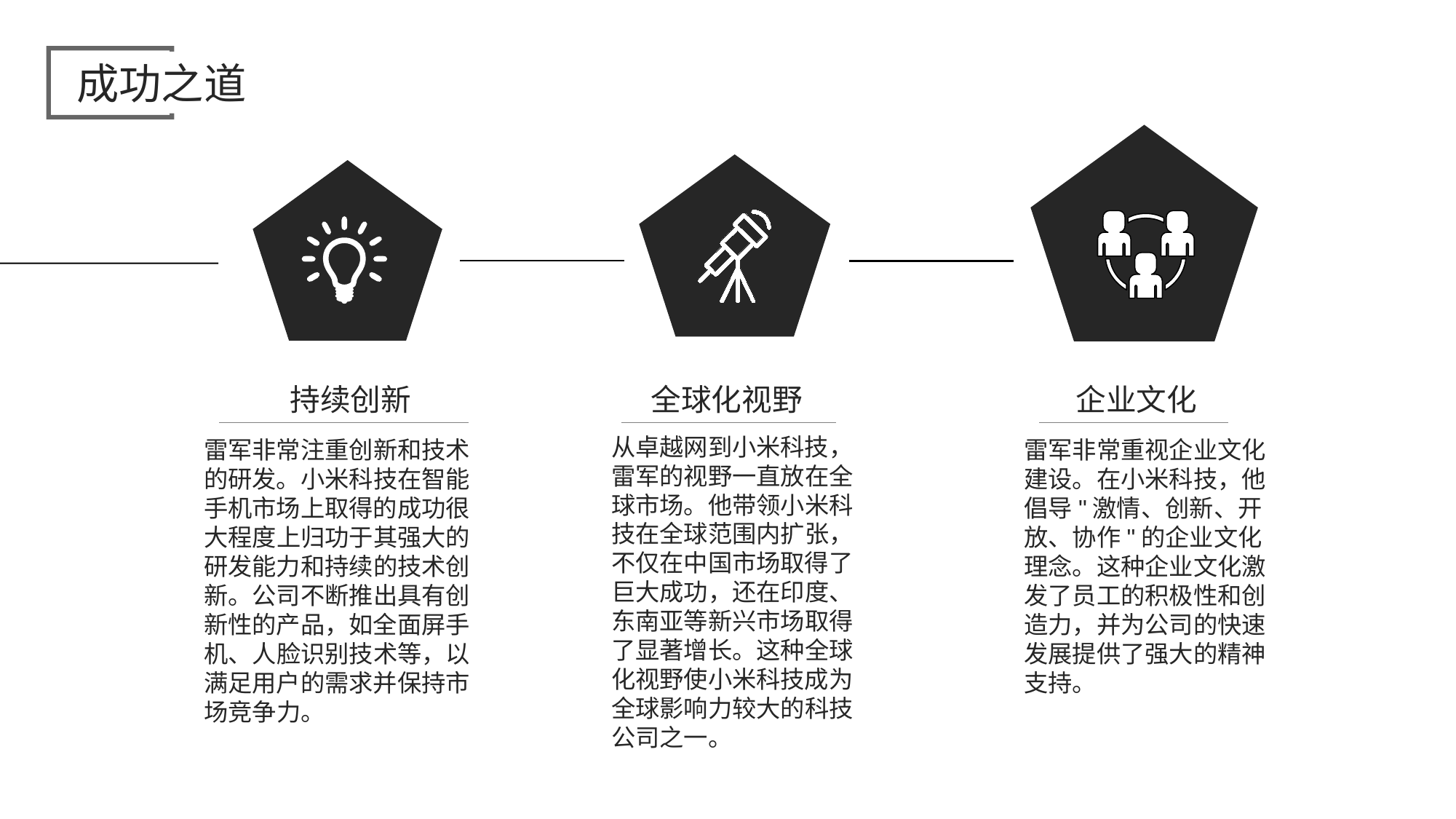

成功之道

持续创新
雷军非常注重创新和技术的研发。小米科技在智能手机市场上取得的成功很大程度上归功于其强大的研发能力和持续的技术创新。公司不断推出具有创新性的产品，如全面屏手机、人脸识别技术等，以满足用户的需求并保持市场竞争力。
全球化视野
从卓越网到小米科技，雷军的视野一直放在全球市场。他带领小米科技在全球范围内扩张，不仅在中国市场取得了巨大成功，还在印度、东南亚等新兴市场取得了显著增长。这种全球化视野使小米科技成为全球影响力较大的科技公司之一。
企业文化
雷军非常重视企业文化建设。在小米科技，他倡导"激情、创新、开放、协作"的企业文化理念。这种企业文化激发了员工的积极性和创造力，并为公司的快速发展提供了强大的精神支持。